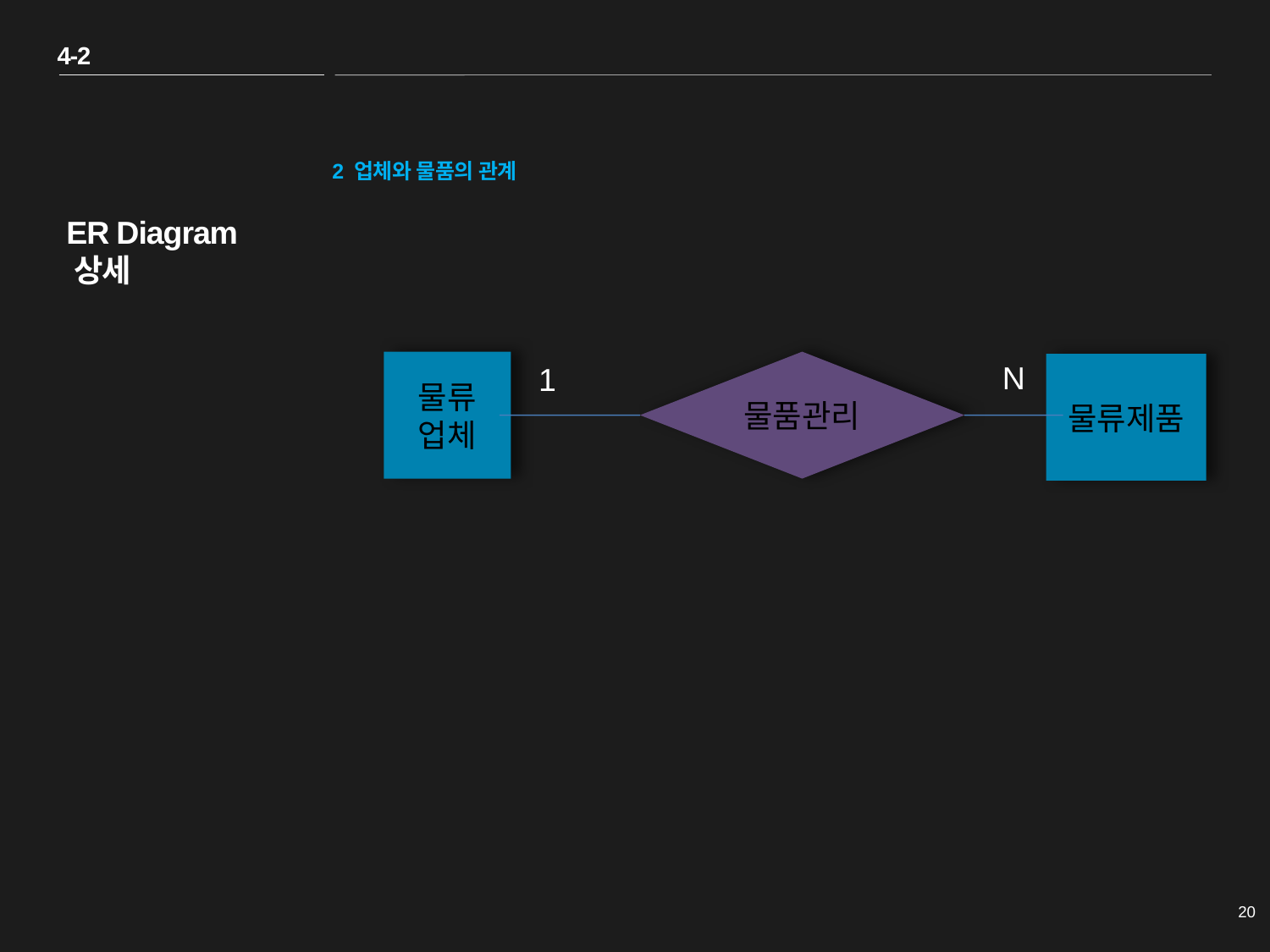

4-2
# ER Diagram 상세
2 업체와 물품의 관계
물류
업체
물품관리
N
1
물류제품
20